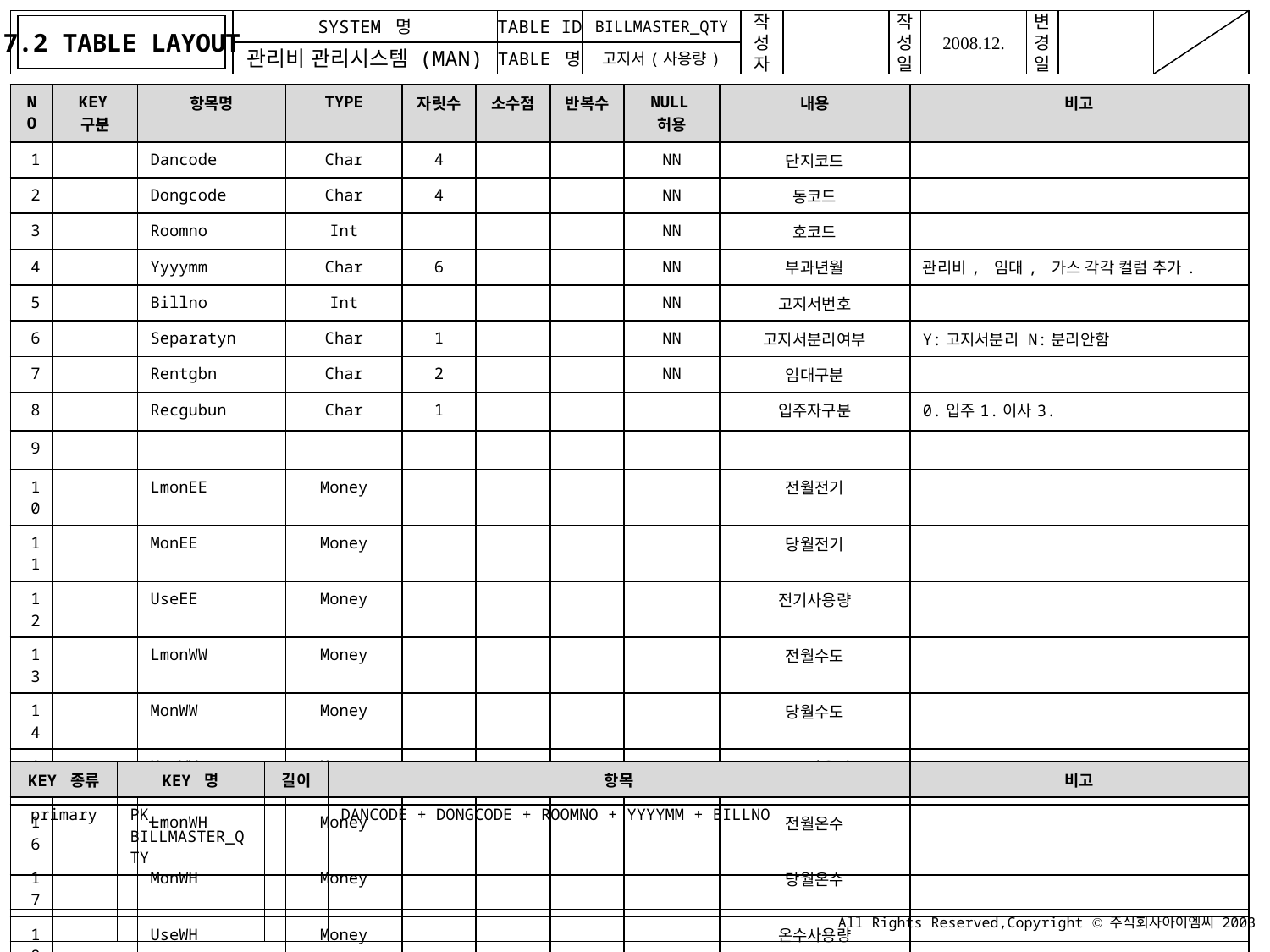

7.2 TABLE LAYOUT
BILLMASTER_QTY
고지서(사용량)
| NO | KEY구분 | 항목명 | TYPE | 자릿수 | 소수점 | 반복수 | NULL허용 | 내용 | 비고 |
| --- | --- | --- | --- | --- | --- | --- | --- | --- | --- |
| 1 |  | Dancode | Char | 4 |  |  | NN | 단지코드 |  |
| 2 |  | Dongcode | Char | 4 |  |  | NN | 동코드 |  |
| 3 |  | Roomno | Int |  |  |  | NN | 호코드 |  |
| 4 |  | Yyyymm | Char | 6 |  |  | NN | 부과년월 | 관리비, 임대, 가스 각각 컬럼 추가. |
| 5 |  | Billno | Int |  |  |  | NN | 고지서번호 |  |
| 6 |  | Separatyn | Char | 1 |  |  | NN | 고지서분리여부 | Y:고지서분리 N:분리안함 |
| 7 |  | Rentgbn | Char | 2 |  |  | NN | 임대구분 |  |
| 8 |  | Recgubun | Char | 1 |  |  |  | 입주자구분 | 0.입주1.이사3. |
| 9 |  |  |  |  |  |  |  |  |  |
| 10 |  | LmonEE | Money |  |  |  |  | 전월전기 |  |
| 11 |  | MonEE | Money |  |  |  |  | 당월전기 |  |
| 12 |  | UseEE | Money |  |  |  |  | 전기사용량 |  |
| 13 |  | LmonWW | Money |  |  |  |  | 전월수도 |  |
| 14 |  | MonWW | Money |  |  |  |  | 당월수도 |  |
| 15 |  | UseWW | Money |  |  |  |  | 수도사용량 |  |
| 16 |  | LmonWH | Money |  |  |  |  | 전월온수 |  |
| 17 |  | MonWH | Money |  |  |  |  | 당월온수 |  |
| 18 |  | UseWH | Money |  |  |  |  | 온수사용량 |  |
| KEY 종류 | KEY 명 | 길이 | 항목 | 비고 |
| --- | --- | --- | --- | --- |
| primary | PK\_ BILLMASTER\_QTY |  | DANCODE + DONGCODE + ROOMNO + YYYYMM + BILLNO |  |
|  |  |  |  |  |
|  |  |  |  |  |